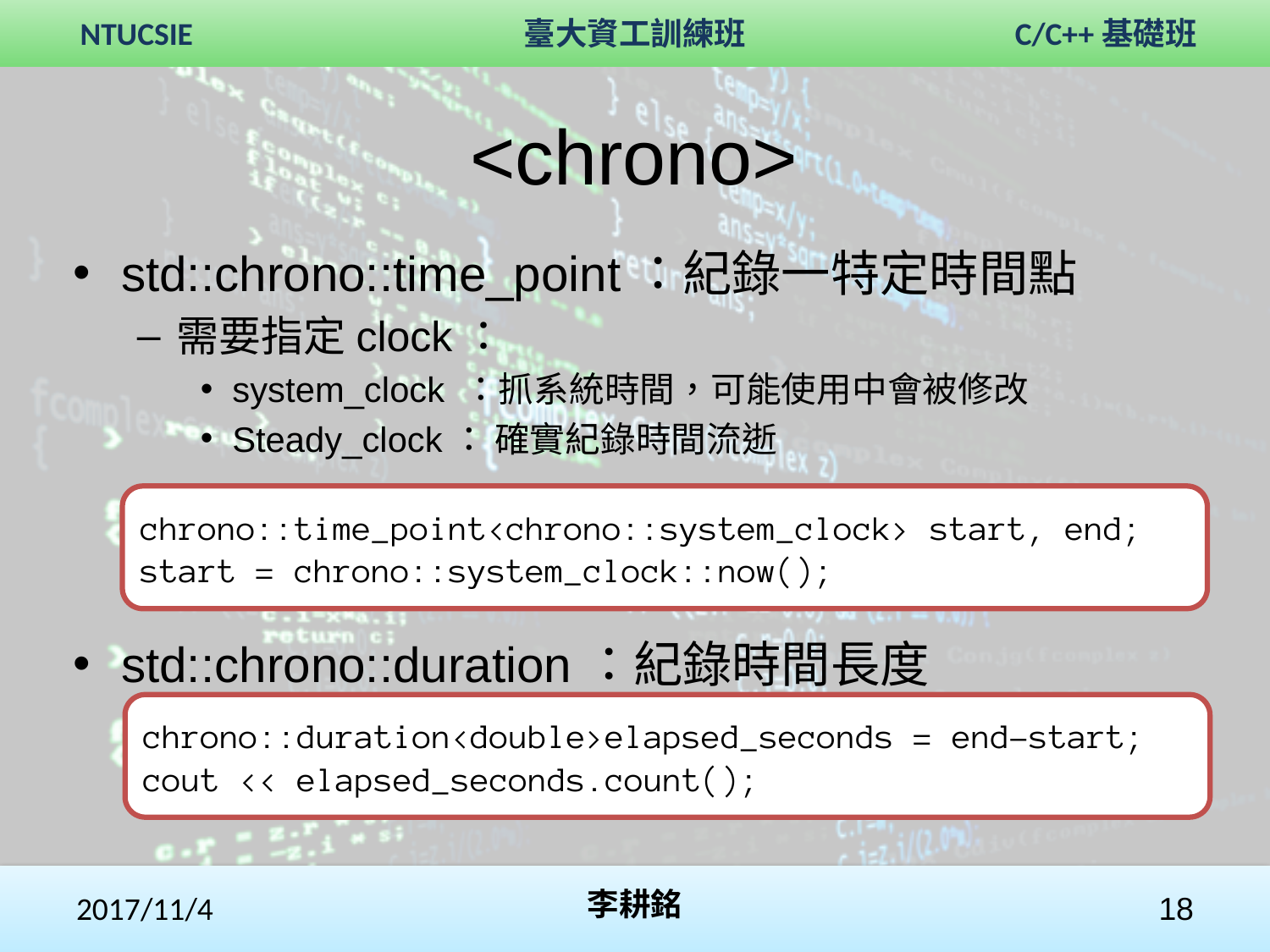

<chrono>
std::chrono::time_point：紀錄一特定時間點
需要指定clock：
system_clock ：抓系統時間，可能使用中會被修改
Steady_clock： 確實紀錄時間流逝

std::chrono::duration：紀錄時間長度
chrono::time_point<chrono::system_clock> start, end;
start = chrono::system_clock::now();
chrono::duration<double>elapsed_seconds = end-start;
cout << elapsed_seconds.count();
2017/11/4
李耕銘
18